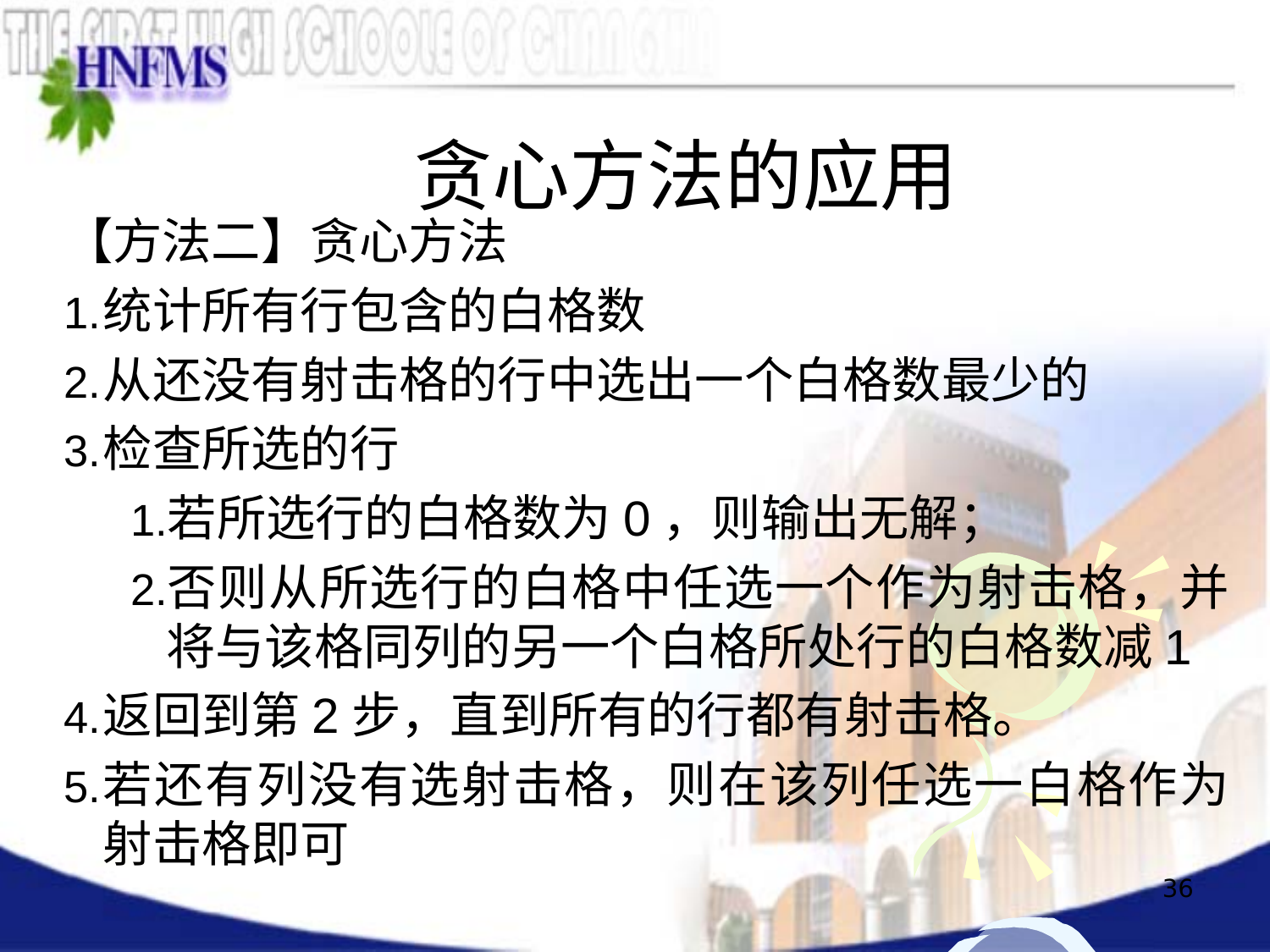

# 贪心方法的应用
【方法二】贪心方法
统计所有行包含的白格数
从还没有射击格的行中选出一个白格数最少的
检查所选的行
若所选行的白格数为0，则输出无解；
否则从所选行的白格中任选一个作为射击格，并将与该格同列的另一个白格所处行的白格数减1
返回到第2步，直到所有的行都有射击格。
若还有列没有选射击格，则在该列任选一白格作为射击格即可
36